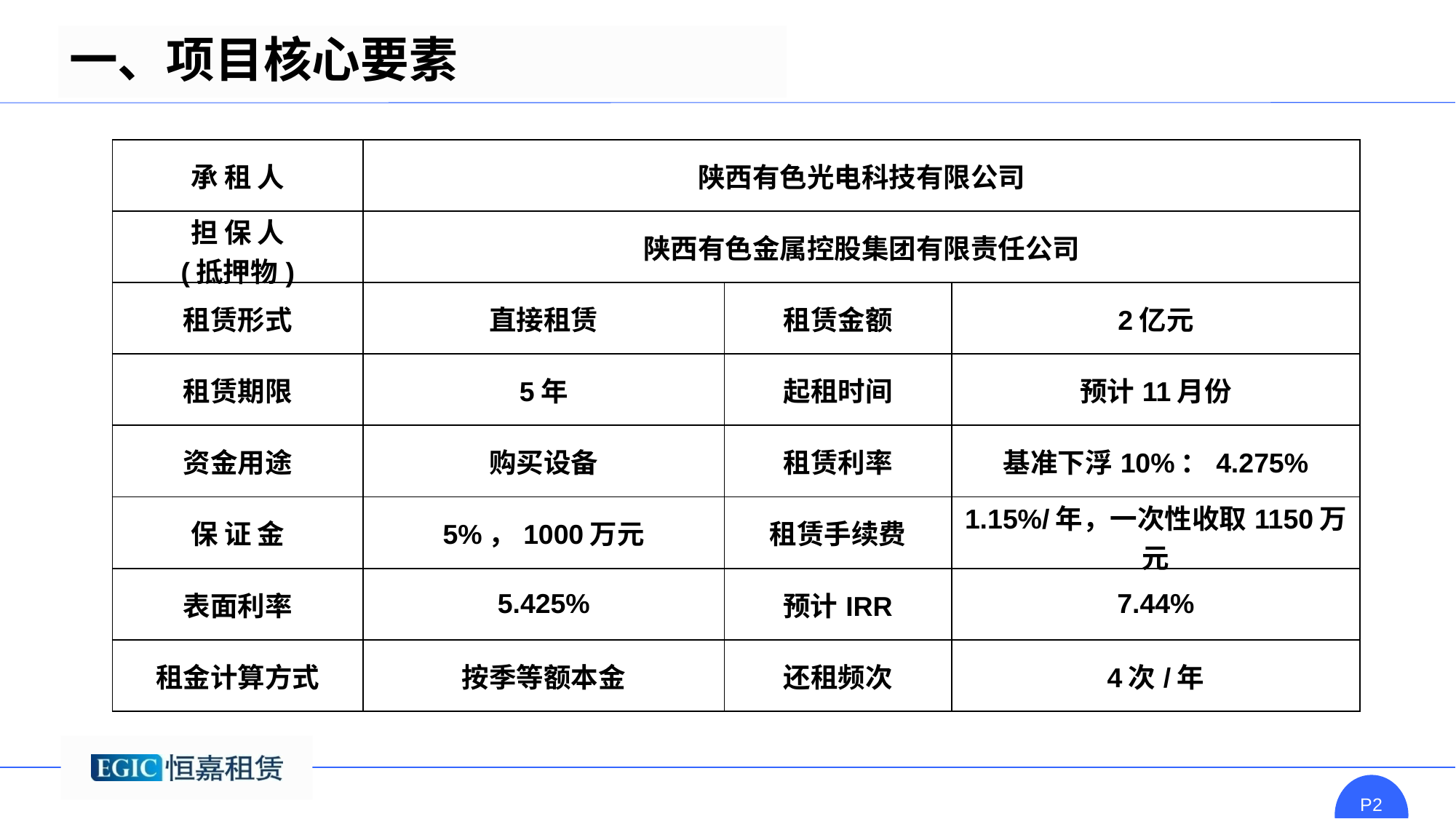

一、项目核心要素
| 承 租 人 | 陕西有色光电科技有限公司 |  |  |
| --- | --- | --- | --- |
| 担 保 人 (抵押物) | 陕西有色金属控股集团有限责任公司 |  |  |
| 租赁形式 | 直接租赁 | 租赁金额 | 2亿元 |
| 租赁期限 | 5年 | 起租时间 | 预计11月份 |
| 资金用途 | 购买设备 | 租赁利率 | 基准下浮10%：4.275% |
| 保 证 金 | 5%，1000万元 | 租赁手续费 | 1.15%/年，一次性收取1150万元 |
| 表面利率 | 5.425% | 预计IRR | 7.44% |
| 租金计算方式 | 按季等额本金 | 还租频次 | 4次/年 |